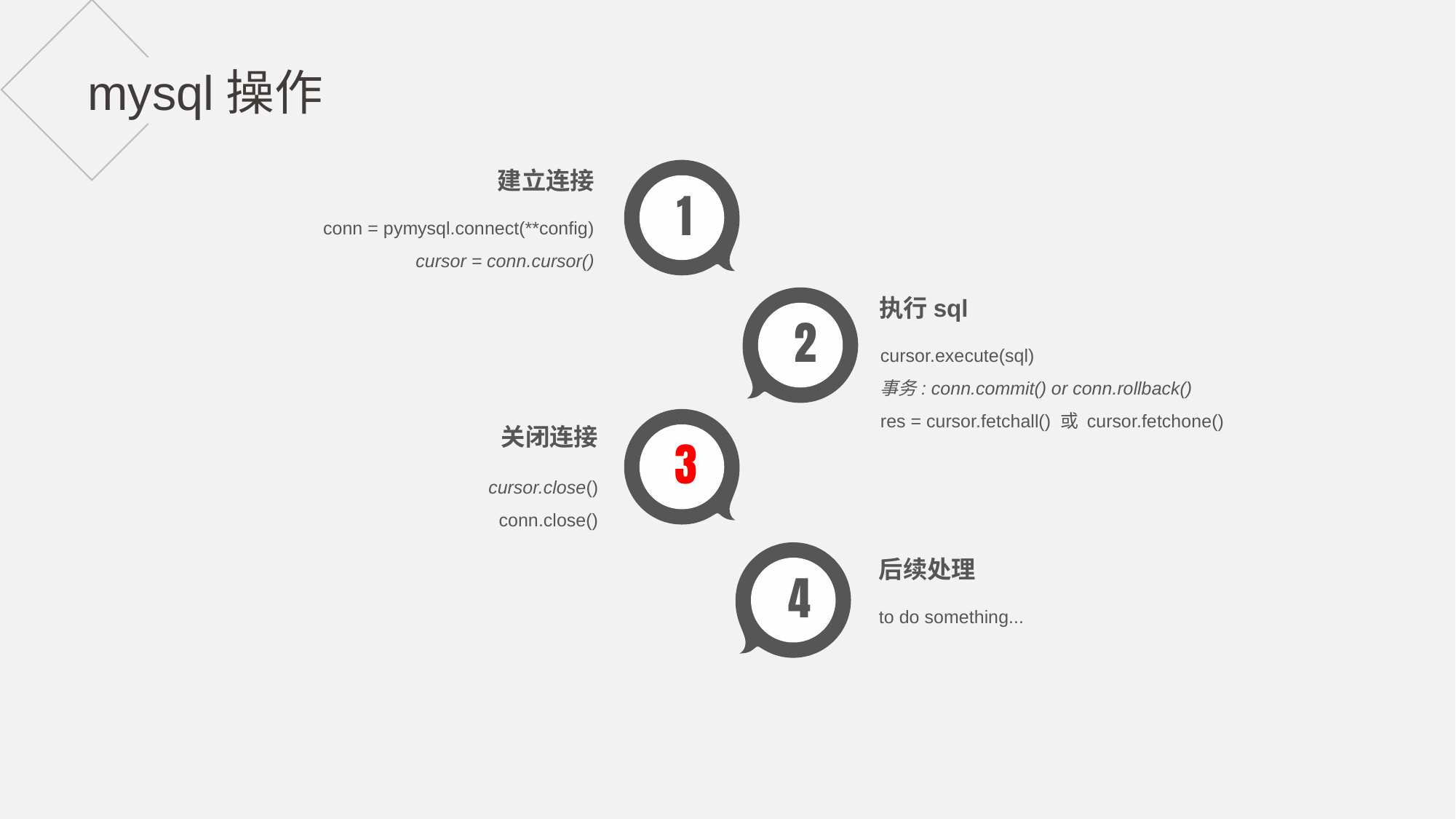

mysql操作

建立连接
1
conn = pymysql.connect(**config)
cursor = conn.cursor()

执行sql
2
cursor.execute(sql)
事务: conn.commit() or conn.rollback()
res = cursor.fetchall() 或 cursor.fetchone()

关闭连接
3
cursor.close()
conn.close()

后续处理
4
to do something...